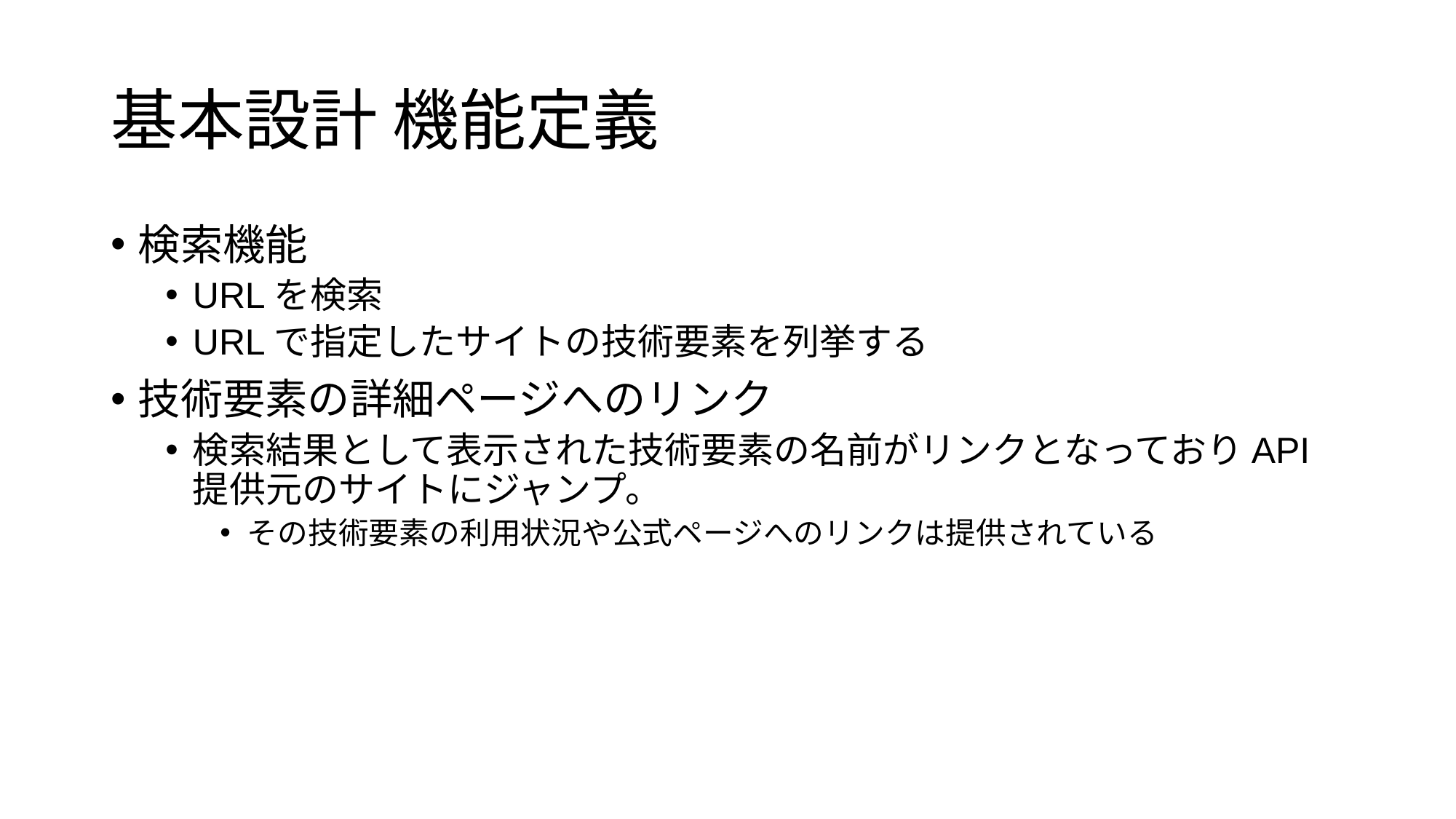

# 基本設計 機能定義
検索機能
URLを検索
URLで指定したサイトの技術要素を列挙する
技術要素の詳細ページへのリンク
検索結果として表示された技術要素の名前がリンクとなっておりAPI提供元のサイトにジャンプ。
その技術要素の利用状況や公式ページへのリンクは提供されている